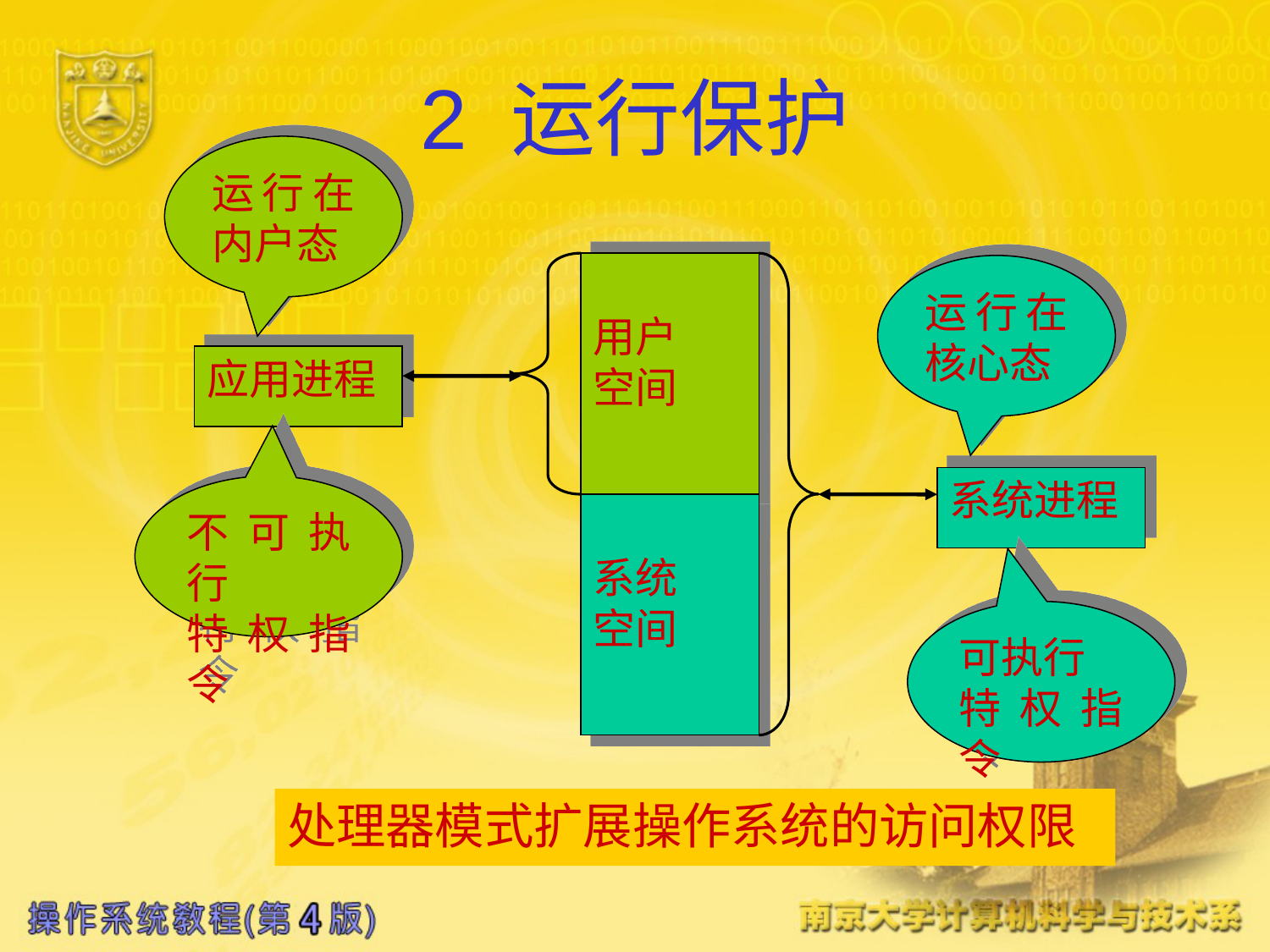

# 2 运行保护
运行在内户态

用户
空间

运行在核心态
应用进程

系统进程
不可执行
特权指令

系统
空间

可执行
特权指令
处理器模式扩展操作系统的访问权限